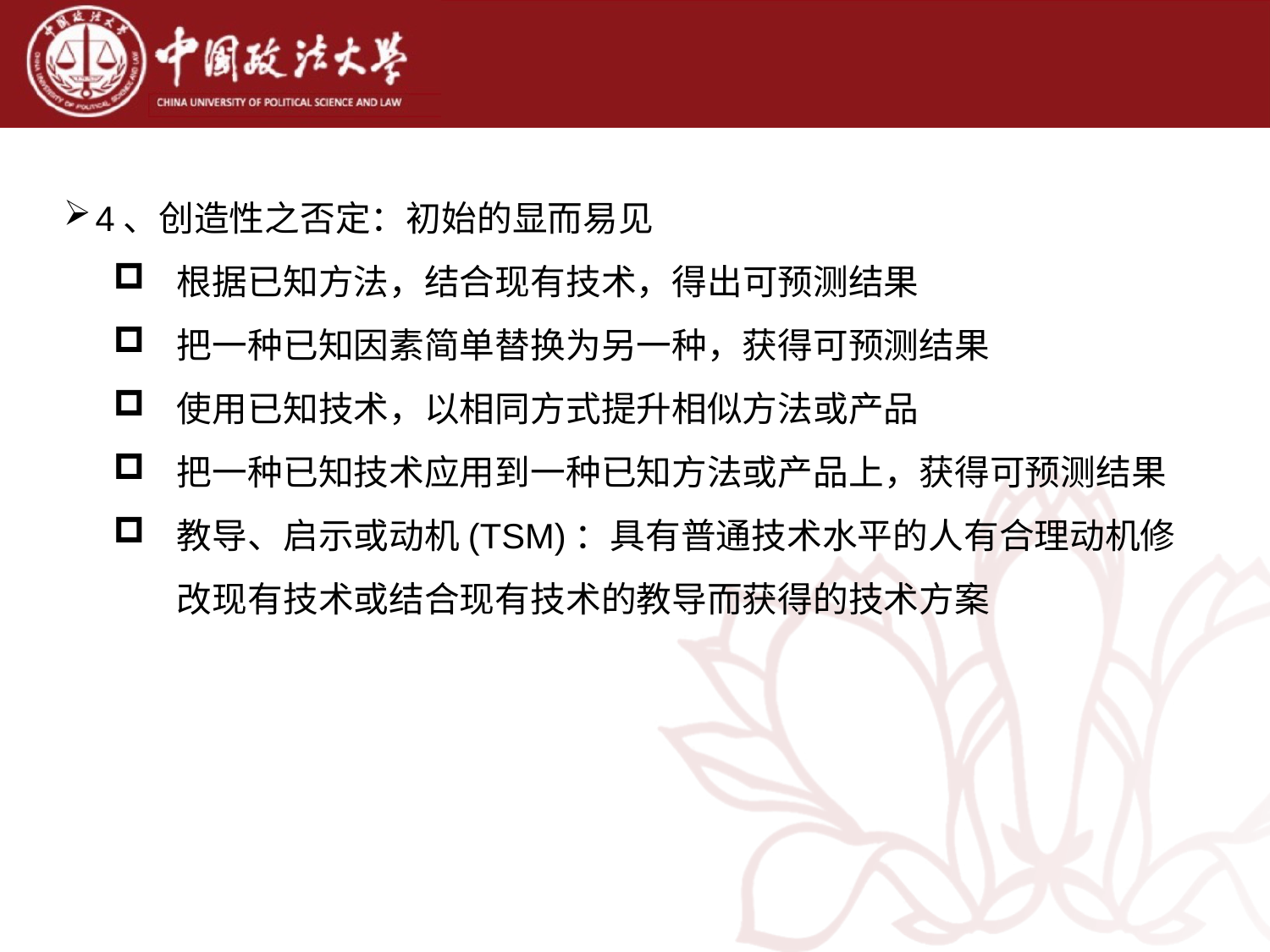

4、创造性之否定：初始的显而易见
根据已知方法，结合现有技术，得出可预测结果
把一种已知因素简单替换为另一种，获得可预测结果
使用已知技术，以相同方式提升相似方法或产品
把一种已知技术应用到一种已知方法或产品上，获得可预测结果
教导、启示或动机(TSM)：具有普通技术水平的人有合理动机修改现有技术或结合现有技术的教导而获得的技术方案